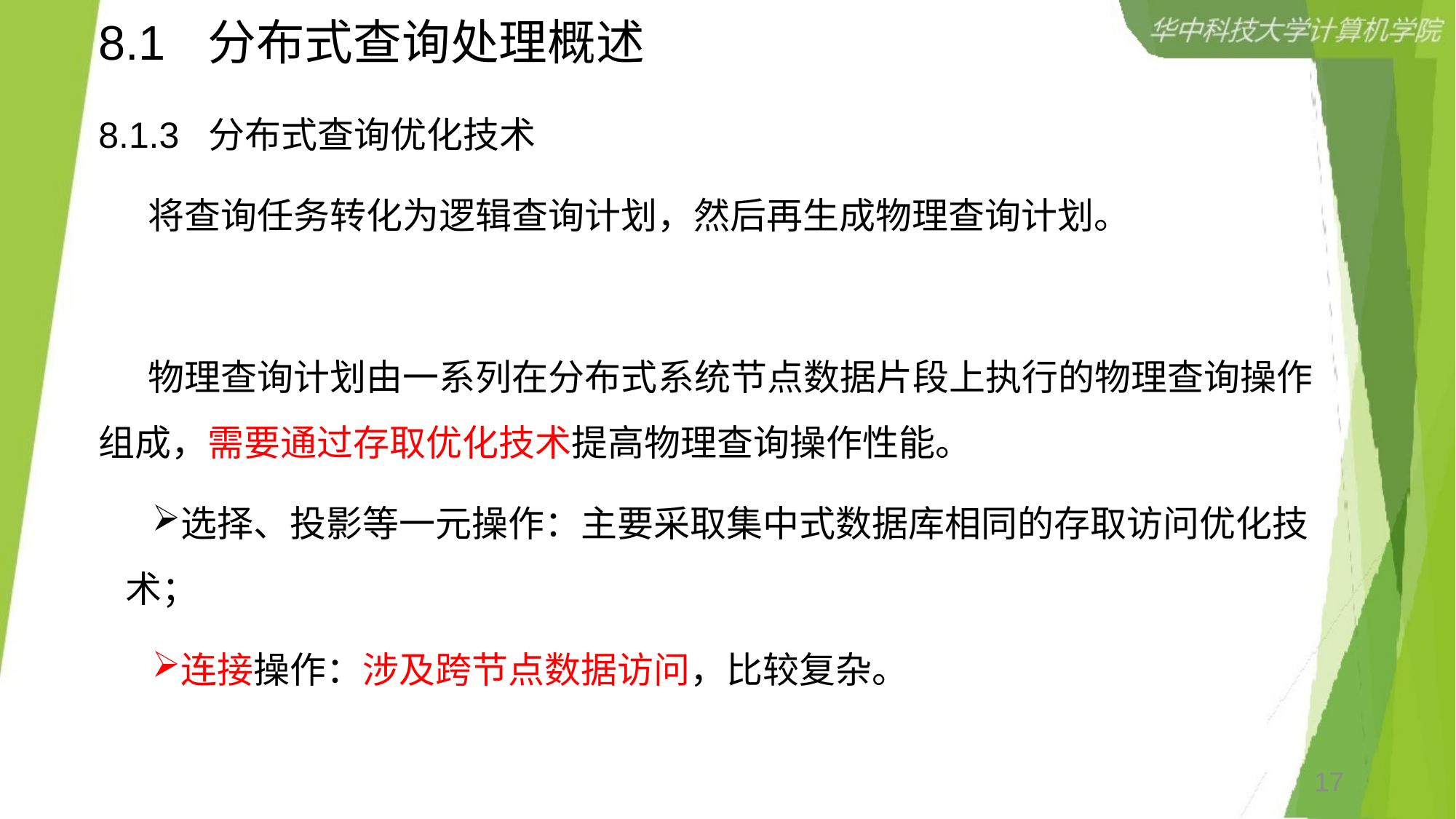

# 8.1	分布式查询处理概述
8.1.3  分布式查询优化技术
     将查询任务转化为逻辑查询计划，然后再生成物理查询计划。

     物理查询计划由一系列在分布式系统节点数据片段上执行的物理查询操作组成，需要通过存取优化技术提高物理查询操作性能。
选择、投影等一元操作：主要采取集中式数据库相同的存取访问优化技术；
连接操作：涉及跨节点数据访问，比较复杂。
17